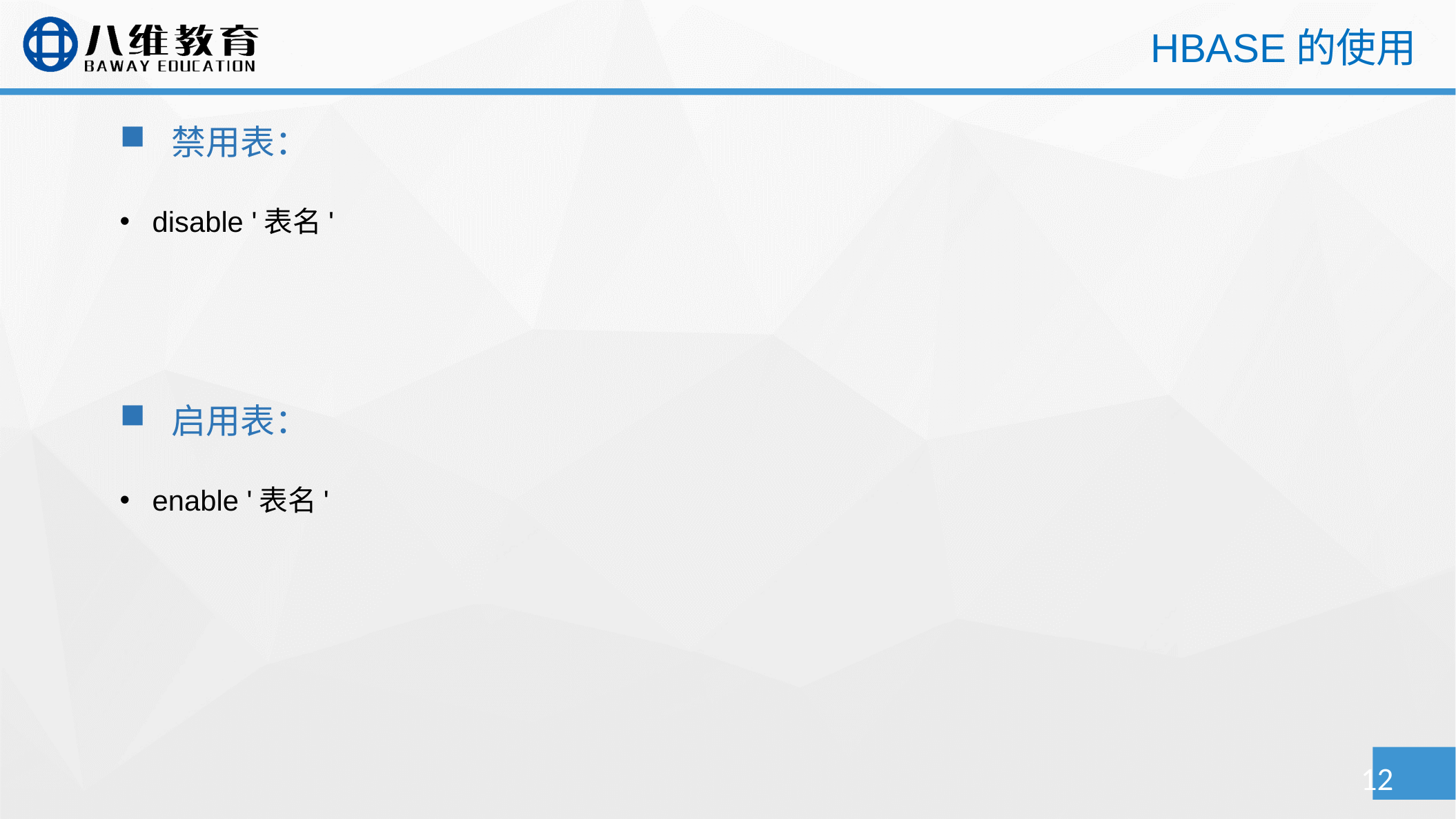

HBASE的使用
禁用表：

disable '表名'

启用表：

enable '表名'